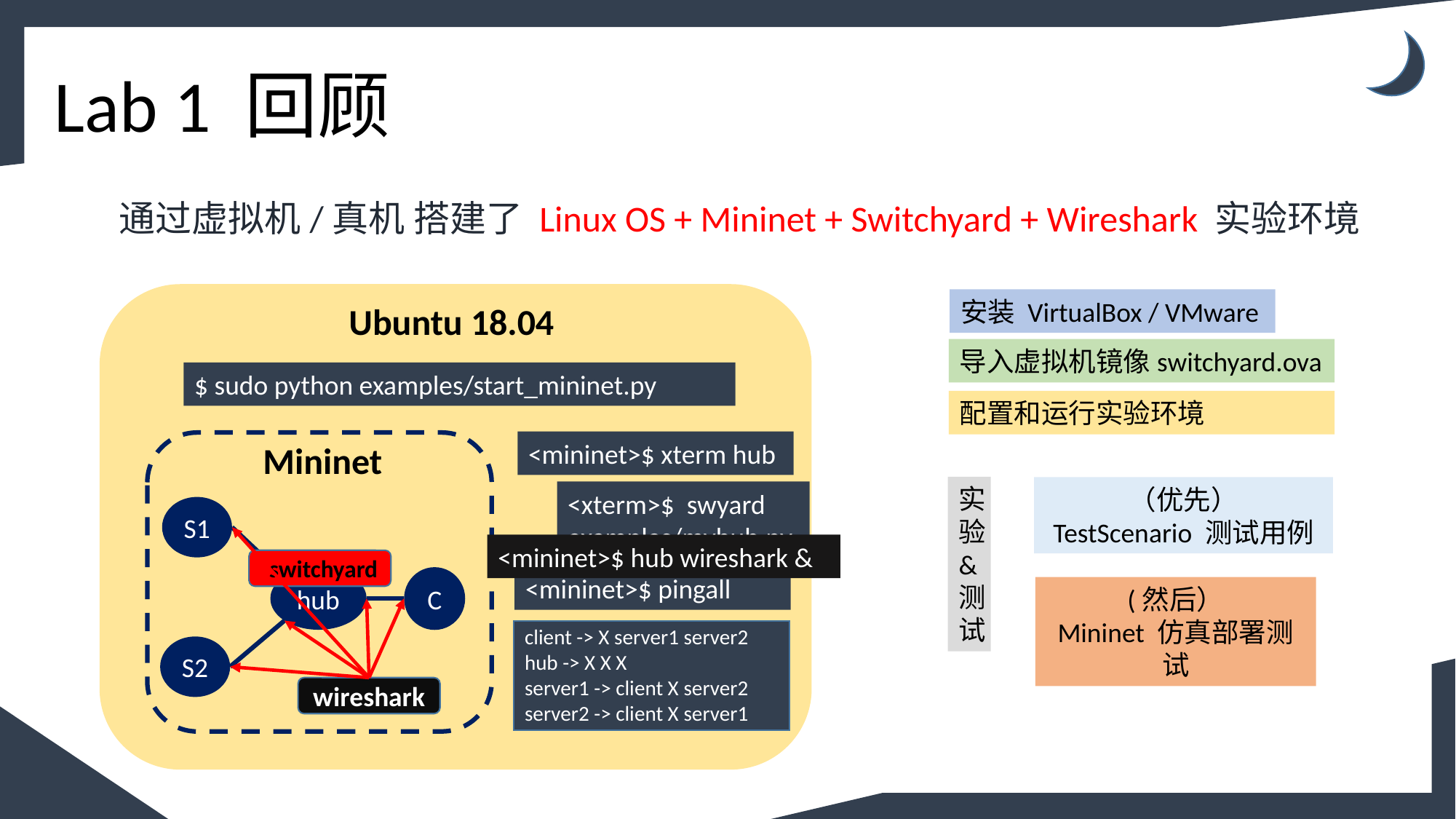

# Lab 1 回顾
通过虚拟机/真机 搭建了 Linux OS + Mininet + Switchyard + Wireshark 实验环境

安装 VirtualBox / VMware
Ubuntu 18.04
导入虚拟机镜像switchyard.ova
$ sudo python examples/start_mininet.py
配置和运行实验环境
<mininet>$ xterm hub

Mininet
S1
C
hub

S2
Ubuntu 18.04
实验&测试
（优先）
TestScenario 测试用例
<xterm>$  swyard examples/myhub.py
<mininet>$ hub wireshark &
switchyard

Virtual Box
<mininet>$ pingall
(然后）
Mininet 仿真部署测试
client -> X server1 server2
hub -> X X X
server1 -> client X server2
server2 -> client X server1

Hardware Windows / Mac OS

wireshark